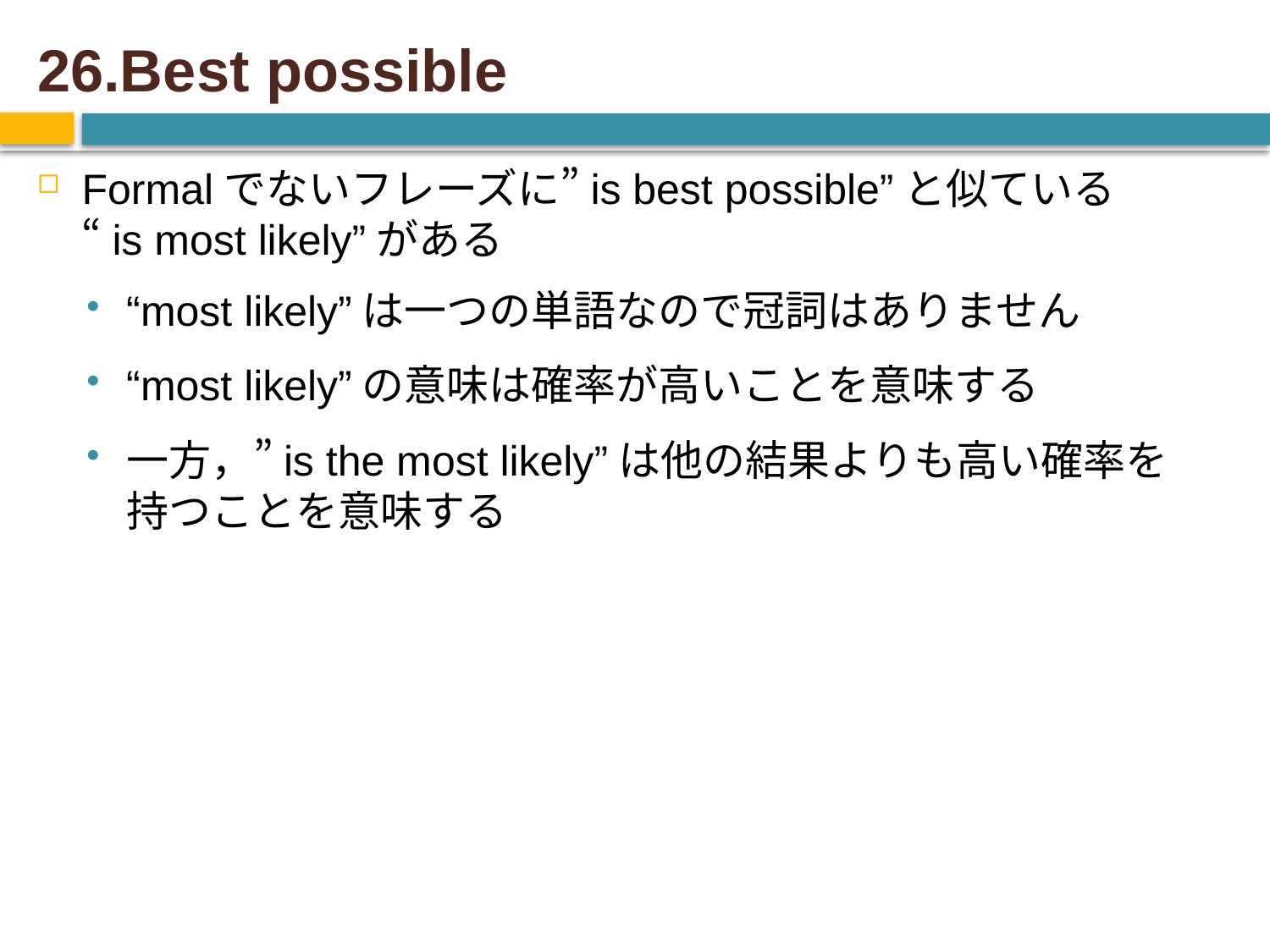

# 26.Best possible
Formalでないフレーズに”is best possible”と似ている
“is most likely”がある
“most likely”は一つの単語なので冠詞はありません
“most likely”の意味は確率が高いことを意味する
一方，”is the most likely”は他の結果よりも高い確率を
持つことを意味する